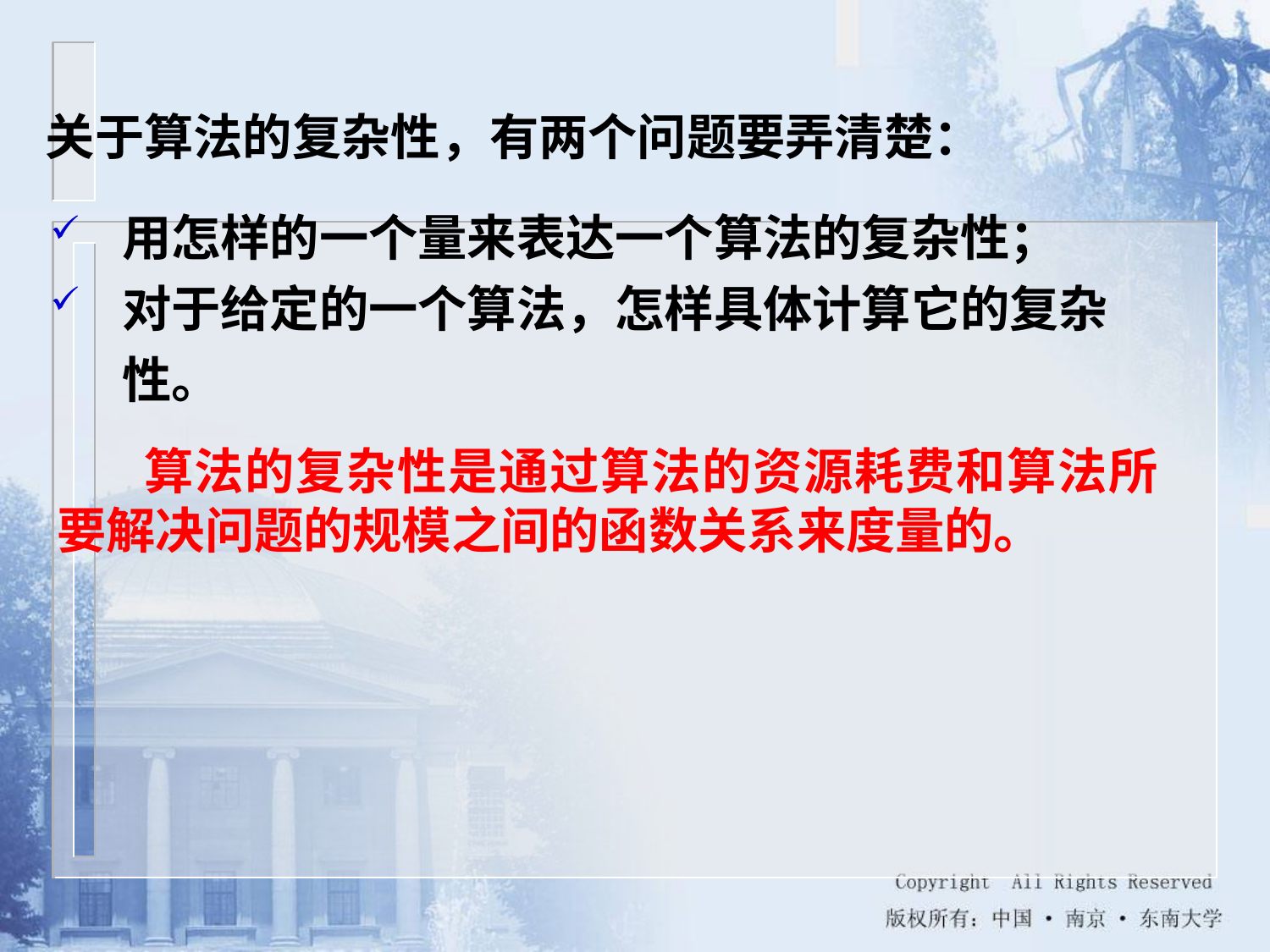

关于算法的复杂性，有两个问题要弄清楚：
用怎样的一个量来表达一个算法的复杂性；
对于给定的一个算法，怎样具体计算它的复杂性。
算法的复杂性是通过算法的资源耗费和算法所要解决问题的规模之间的函数关系来度量的。